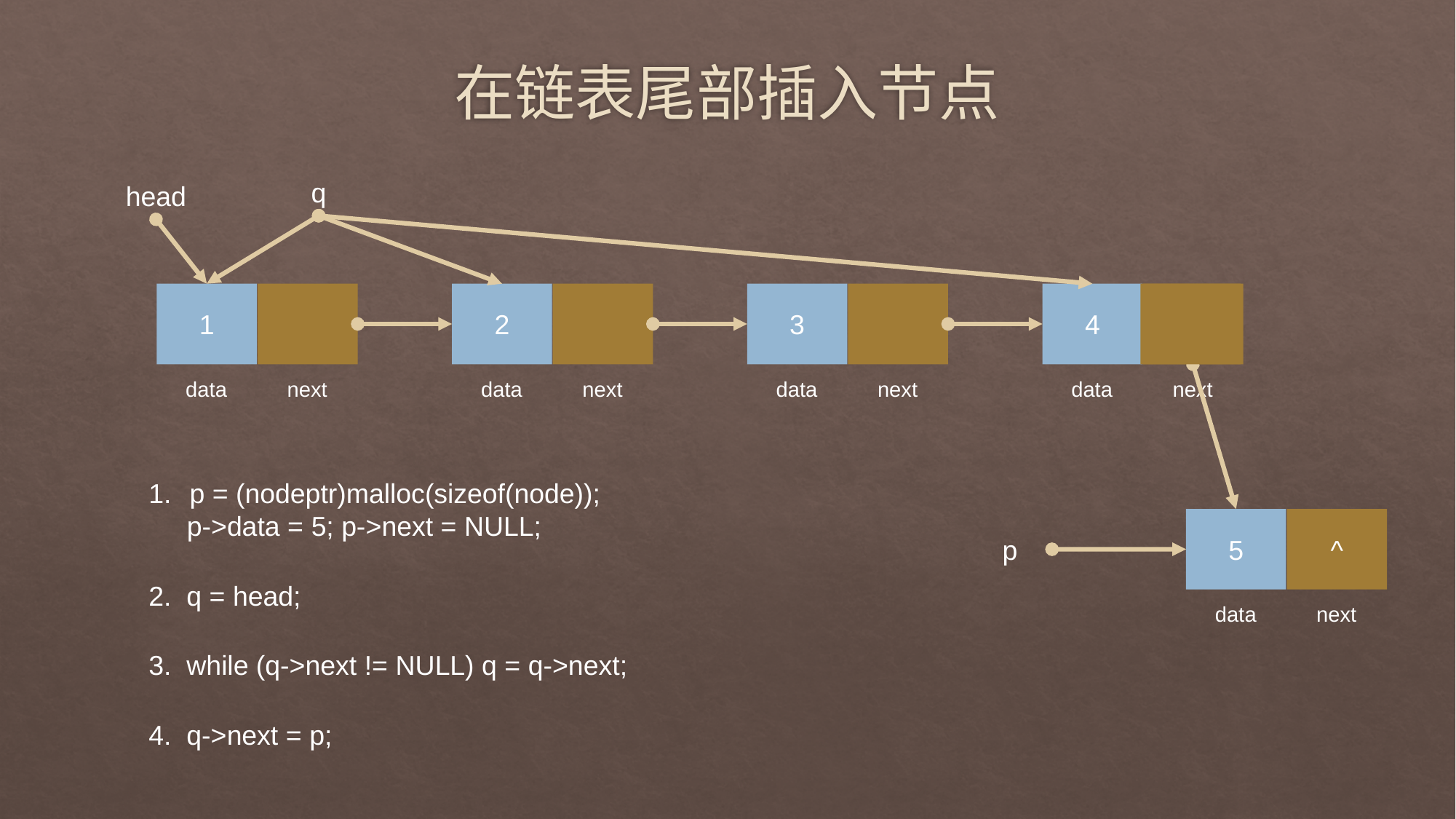

# 在链表尾部插入节点
q
head
1
data

2
data

next
3
data

next
4
data
^
next

next
p = (nodeptr)malloc(sizeof(node));
     p->data = 5; p->next = NULL;
5
data
^
next
p
2.  q = head;
3.  while (q->next != NULL) q = q->next;
4.  q->next = p;